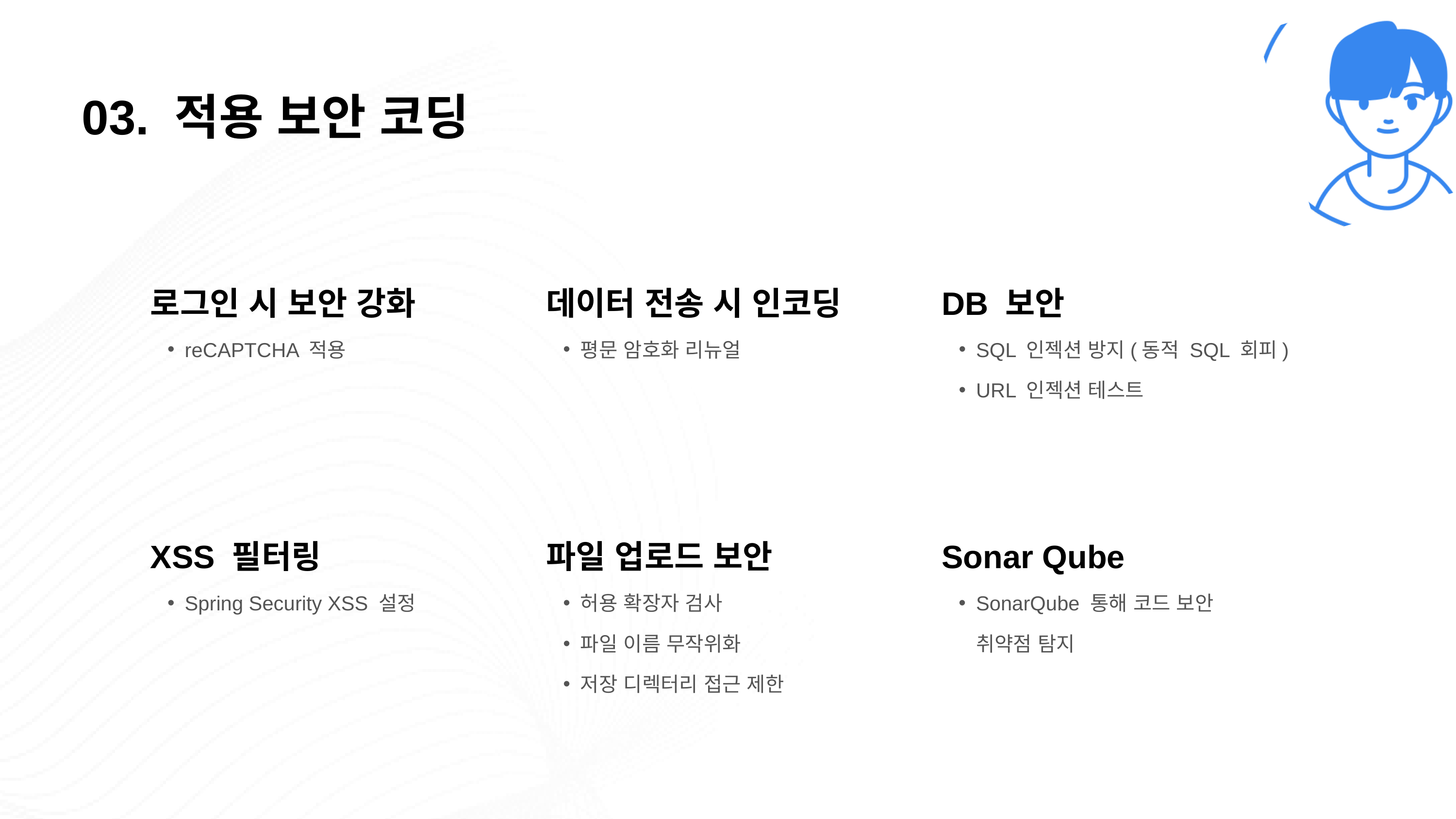

03. 적용 보안 코딩

로그인 시 보안 강화
reCAPTCHA 적용
데이터 전송 시 인코딩
평문 암호화 리뉴얼
DB 보안
SQL 인젝션 방지(동적 SQL 회피)
URL 인젝션 테스트
XSS 필터링
Spring Security XSS 설정
파일 업로드 보안
허용 확장자 검사
파일 이름 무작위화
저장 디렉터리 접근 제한
Sonar Qube
SonarQube 통해 코드 보안 취약점 탐지